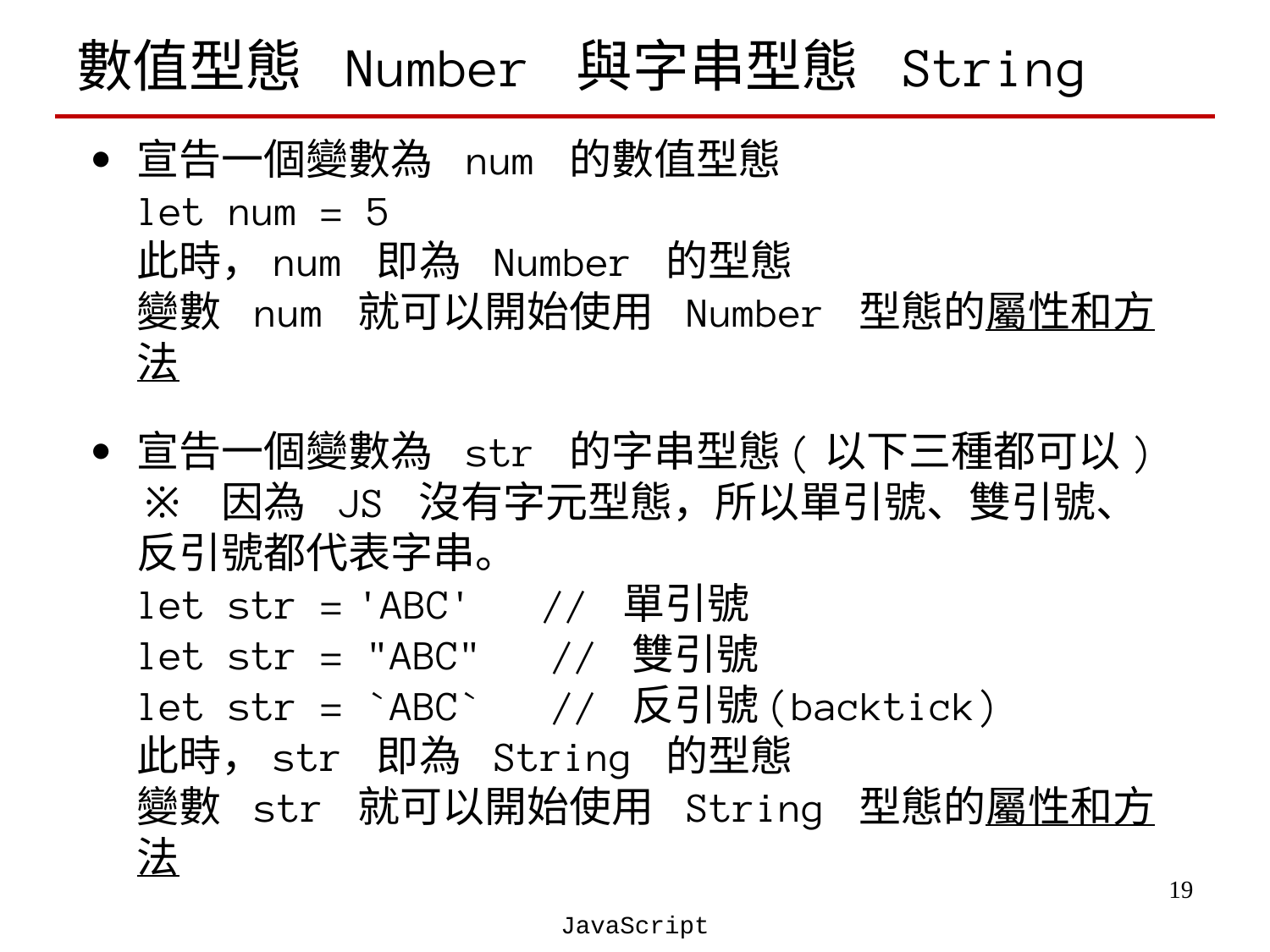

# 數值型態 Number 與字串型態 String
宣告一個變數為 num 的數值型態
let num = 5
此時，num 即為 Number 的型態
變數 num 就可以開始使用 Number 型態的屬性和方法
宣告一個變數為 str 的字串型態(以下三種都可以)
※ 因為 JS 沒有字元型態，所以單引號、雙引號、反引號都代表字串。
let str = 'ABC'   // 單引號
let str = "ABC"   // 雙引號
let str = `ABC`   // 反引號(backtick)
此時，str 即為 String 的型態
變數 str 就可以開始使用 String 型態的屬性和方法

19
JavaScript